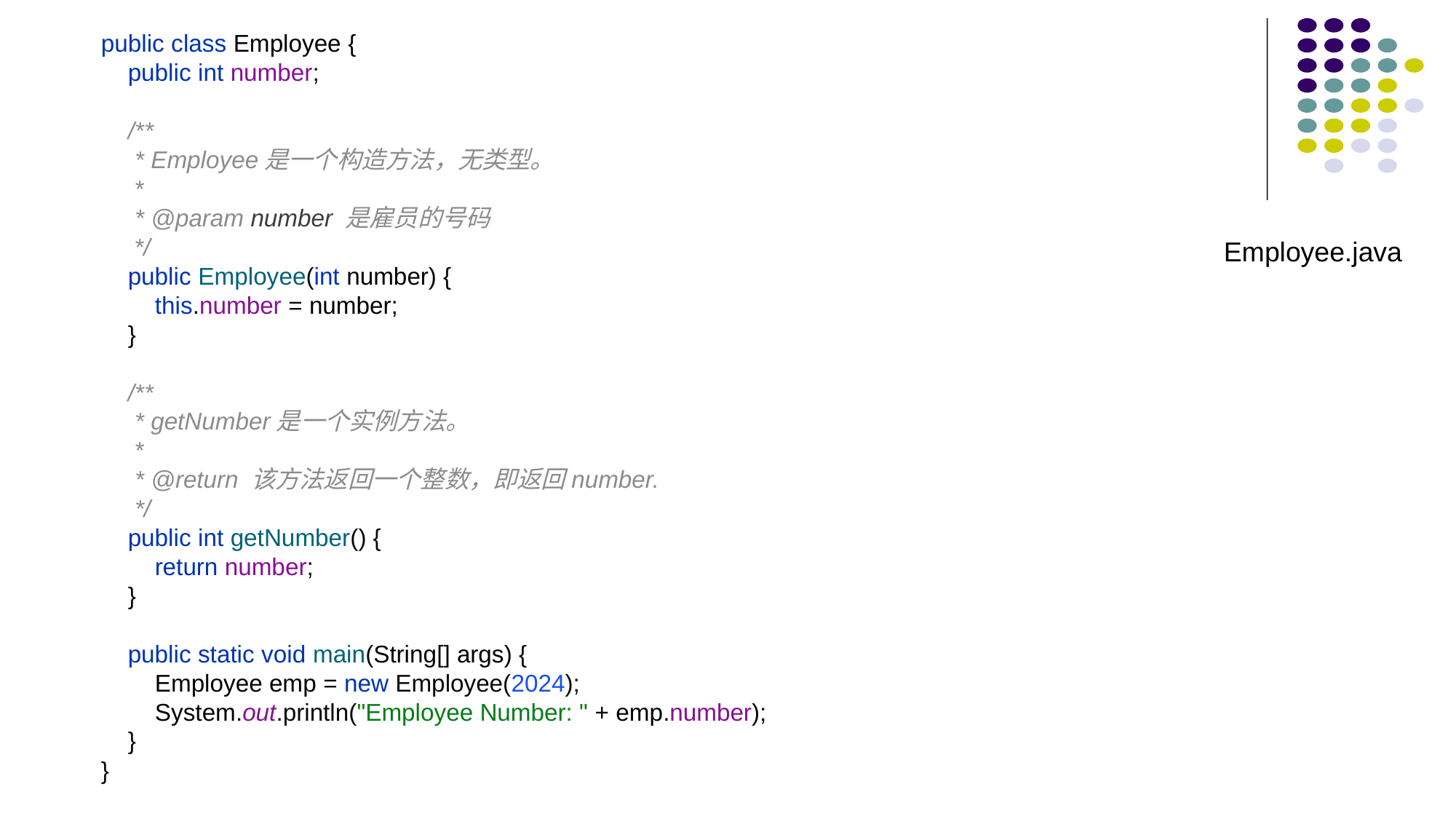

public class Employee {
    public int number;
    /**
     * Employee是一个构造方法，无类型。
     *
     * @param number 是雇员的号码
     */
    public Employee(int number) {
        this.number = number;
    }
    /**
     * getNumber是一个实例方法。
     *
     * @return 该方法返回一个整数，即返回number.
     */
    public int getNumber() {
        return number;
    }
    public static void main(String[] args) {
        Employee emp = new Employee(2024);
        System.out.println("Employee Number: " + emp.number);
    }
}
Employee.java

5